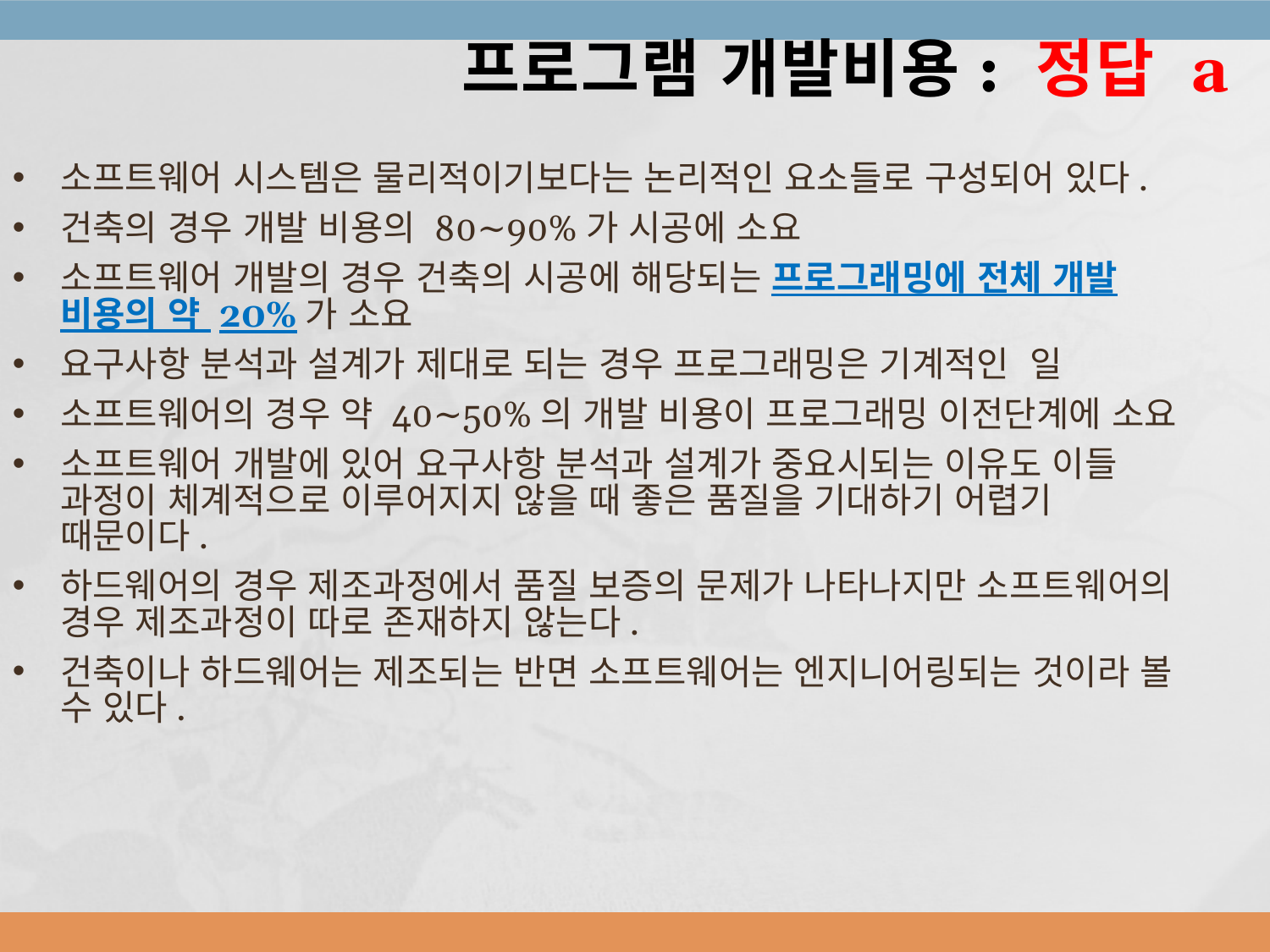

프로그램 개발비용: 정답 a
소프트웨어 시스템은 물리적이기보다는 논리적인 요소들로 구성되어 있다.
건축의 경우 개발 비용의 80∼90%가 시공에 소요
소프트웨어 개발의 경우 건축의 시공에 해당되는 프로그래밍에 전체 개발 비용의 약 20%가 소요
요구사항 분석과 설계가 제대로 되는 경우 프로그래밍은 기계적인  일
소프트웨어의 경우 약 40∼50%의 개발 비용이 프로그래밍 이전단계에 소요
소프트웨어 개발에 있어 요구사항 분석과 설계가 중요시되는 이유도 이들 과정이 체계적으로 이루어지지 않을 때 좋은 품질을 기대하기 어렵기 때문이다.
하드웨어의 경우 제조과정에서 품질 보증의 문제가 나타나지만 소프트웨어의 경우 제조과정이 따로 존재하지 않는다.
건축이나 하드웨어는 제조되는 반면 소프트웨어는 엔지니어링되는 것이라 볼 수 있다.